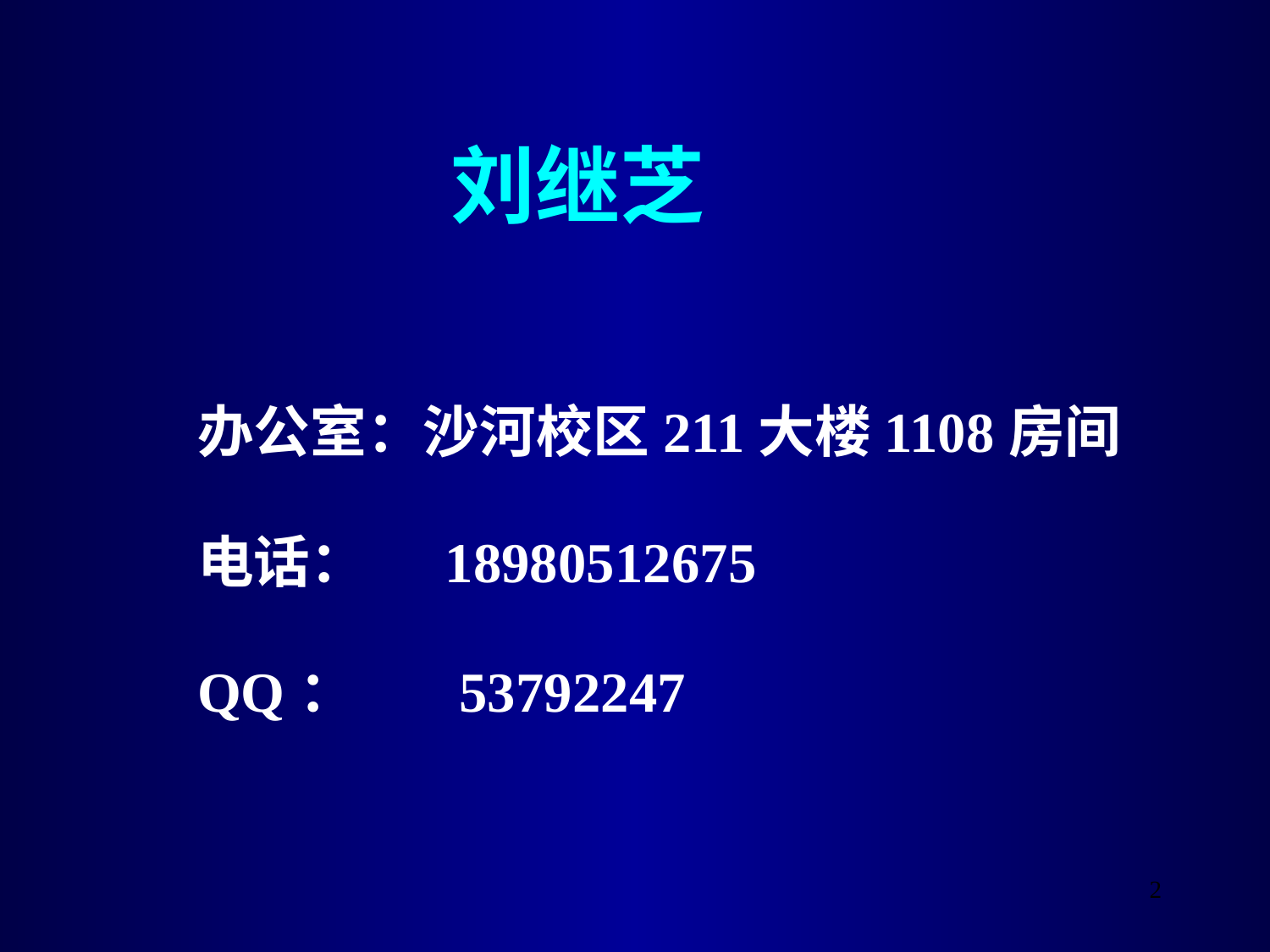

刘继芝
办公室：沙河校区211大楼1108房间
电话：     18980512675
QQ：       53792247
2